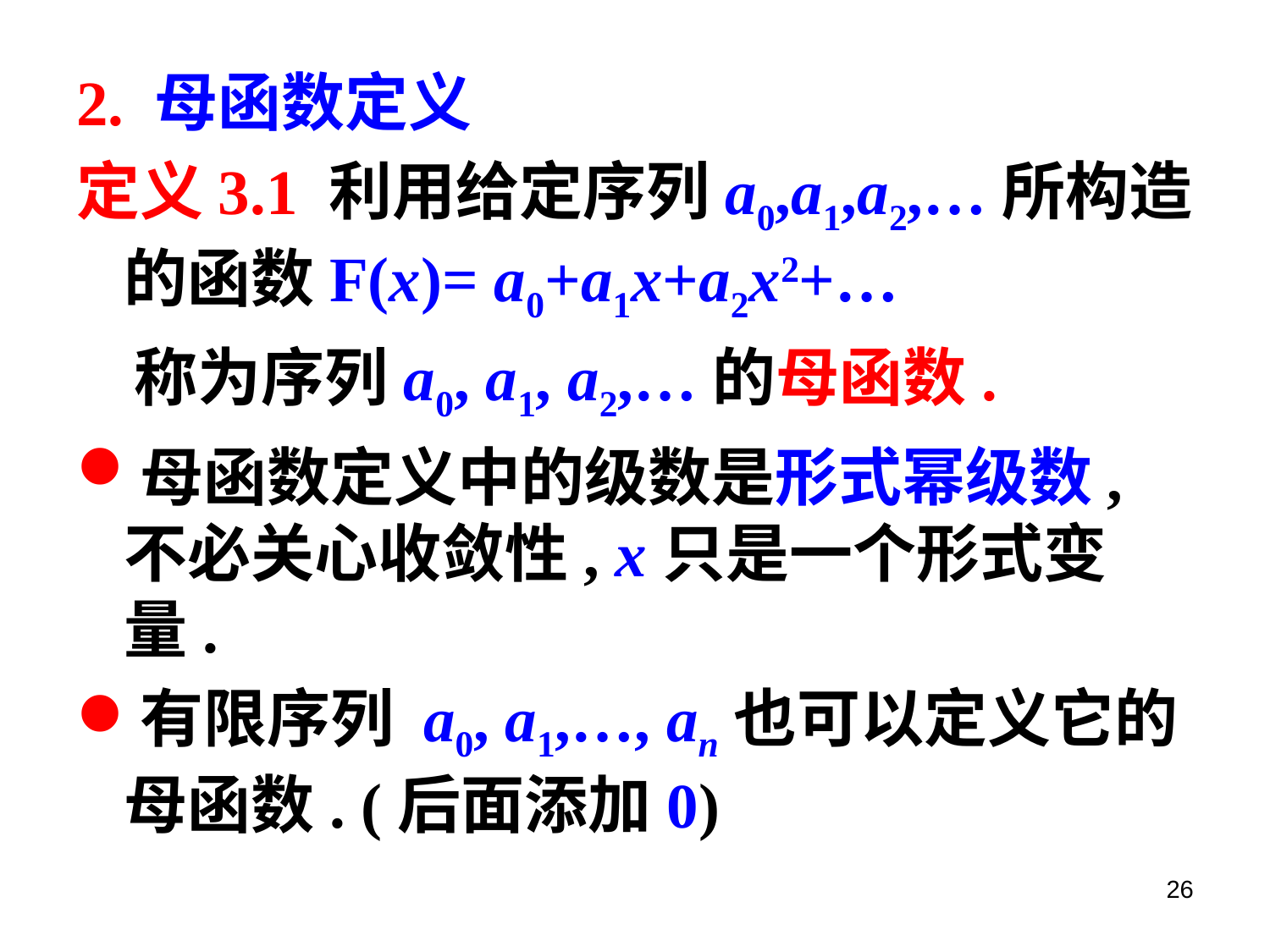

2. 母函数定义
定义3.1 利用给定序列a0,a1,a2,…所构造的函数F(x)= a0+a1x+a2x2+…
   称为序列a0, a1, a2,…的母函数.
母函数定义中的级数是形式幂级数, 不必关心收敛性, x只是一个形式变量.
有限序列 a0, a1,…, an也可以定义它的母函数. (后面添加0)
26